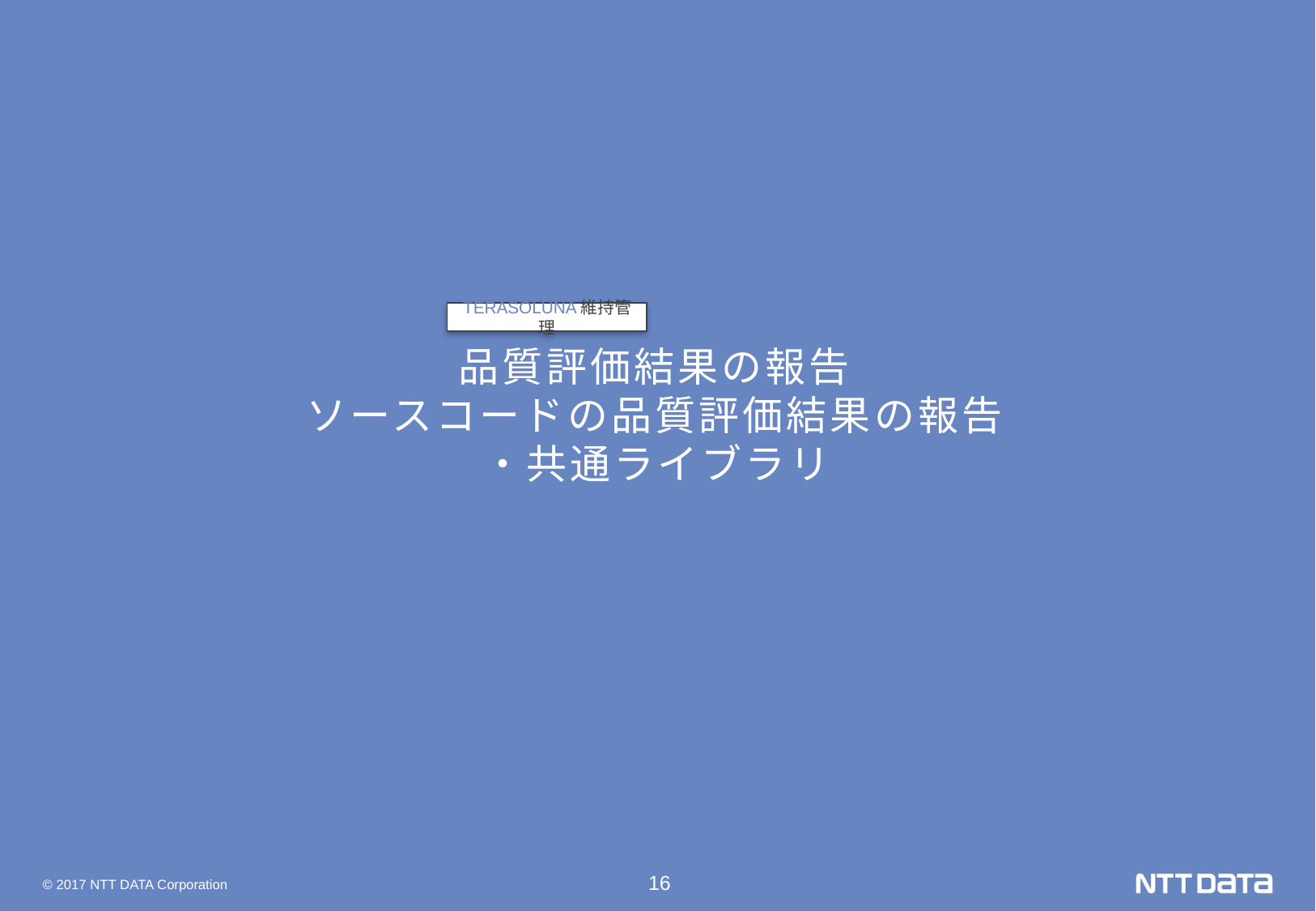

# 品質評価結果の報告 ソースコードの品質評価結果の報告 ・共通ライブラリ
TERASOLUNA維持管理